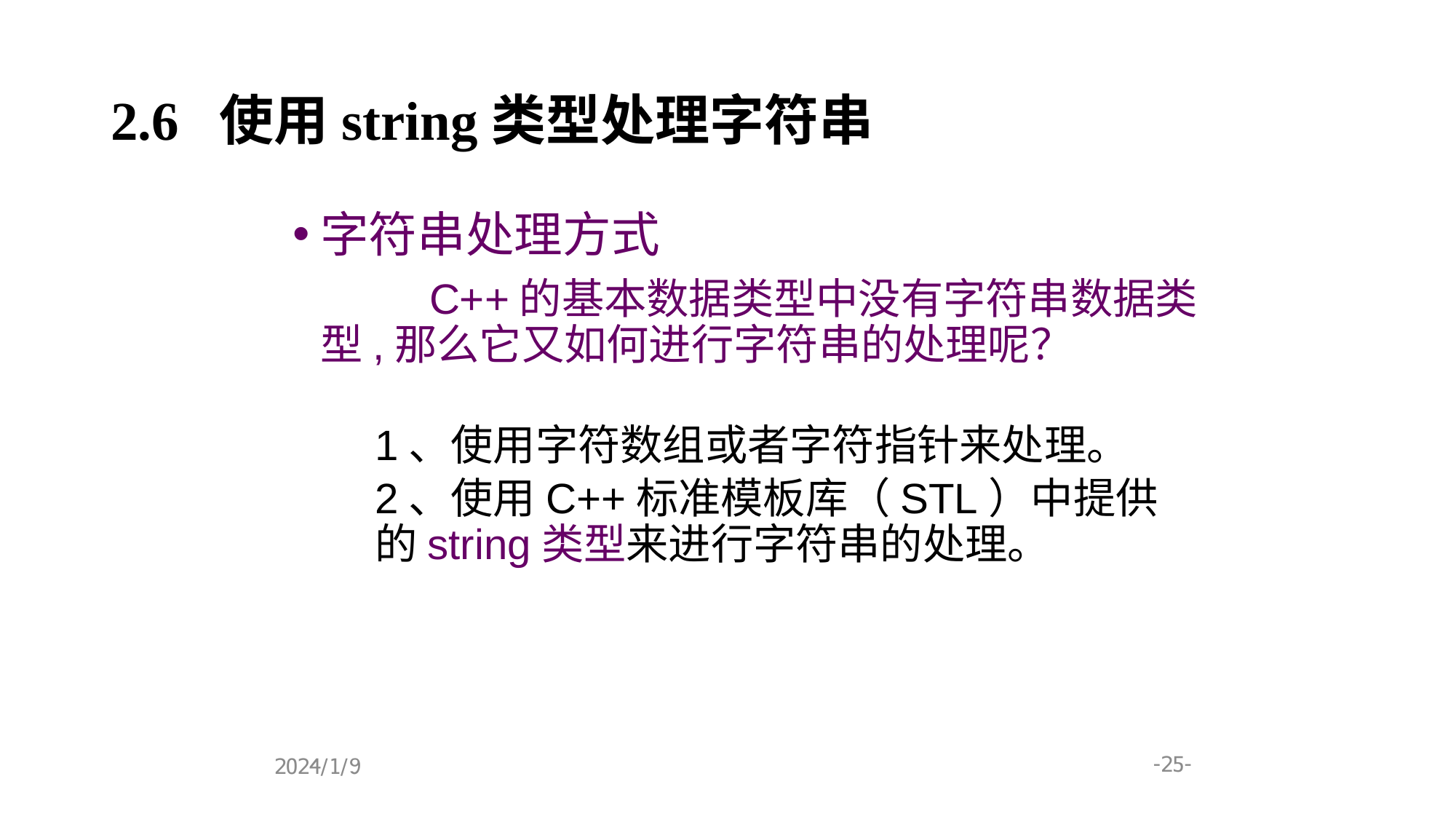

# 2.6  使用string类型处理字符串
字符串处理方式
		C++的基本数据类型中没有字符串数据类型,那么它又如何进行字符串的处理呢？

	1、使用字符数组或者字符指针来处理。
	2、使用C++标准模板库（STL）中提供的string类型来进行字符串的处理。

-25-
2024/1/9